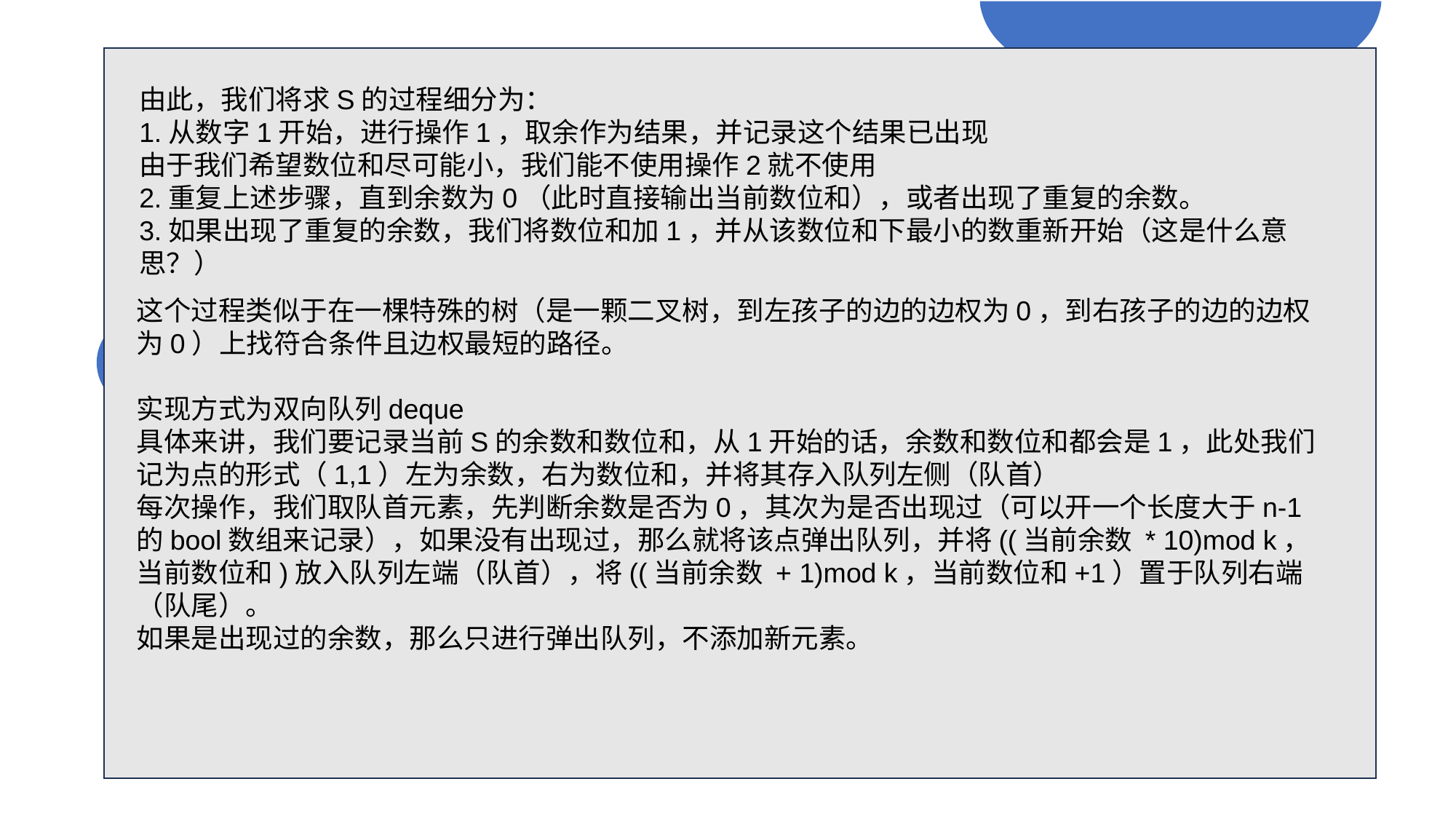

由此，我们将求S的过程细分为：
1.从数字1开始，进行操作1，取余作为结果，并记录这个结果已出现
由于我们希望数位和尽可能小，我们能不使用操作2就不使用
2.重复上述步骤，直到余数为0（此时直接输出当前数位和），或者出现了重复的余数。
3.如果出现了重复的余数，我们将数位和加1，并从该数位和下最小的数重新开始（这是什么意思？）
这个过程类似于在一棵特殊的树（是一颗二叉树，到左孩子的边的边权为0，到右孩子的边的边权为0）上找符合条件且边权最短的路径。

实现方式为双向队列deque
具体来讲，我们要记录当前S的余数和数位和，从1开始的话，余数和数位和都会是1，此处我们记为点的形式（1,1）左为余数，右为数位和，并将其存入队列左侧（队首）
每次操作，我们取队首元素，先判断余数是否为0，其次为是否出现过（可以开一个长度大于n-1的bool数组来记录），如果没有出现过，那么就将该点弹出队列，并将((当前余数 * 10)mod k，当前数位和)放入队列左端（队首），将((当前余数 + 1)mod k，当前数位和+1）置于队列右端（队尾）。
如果是出现过的余数，那么只进行弹出队列，不添加新元素。